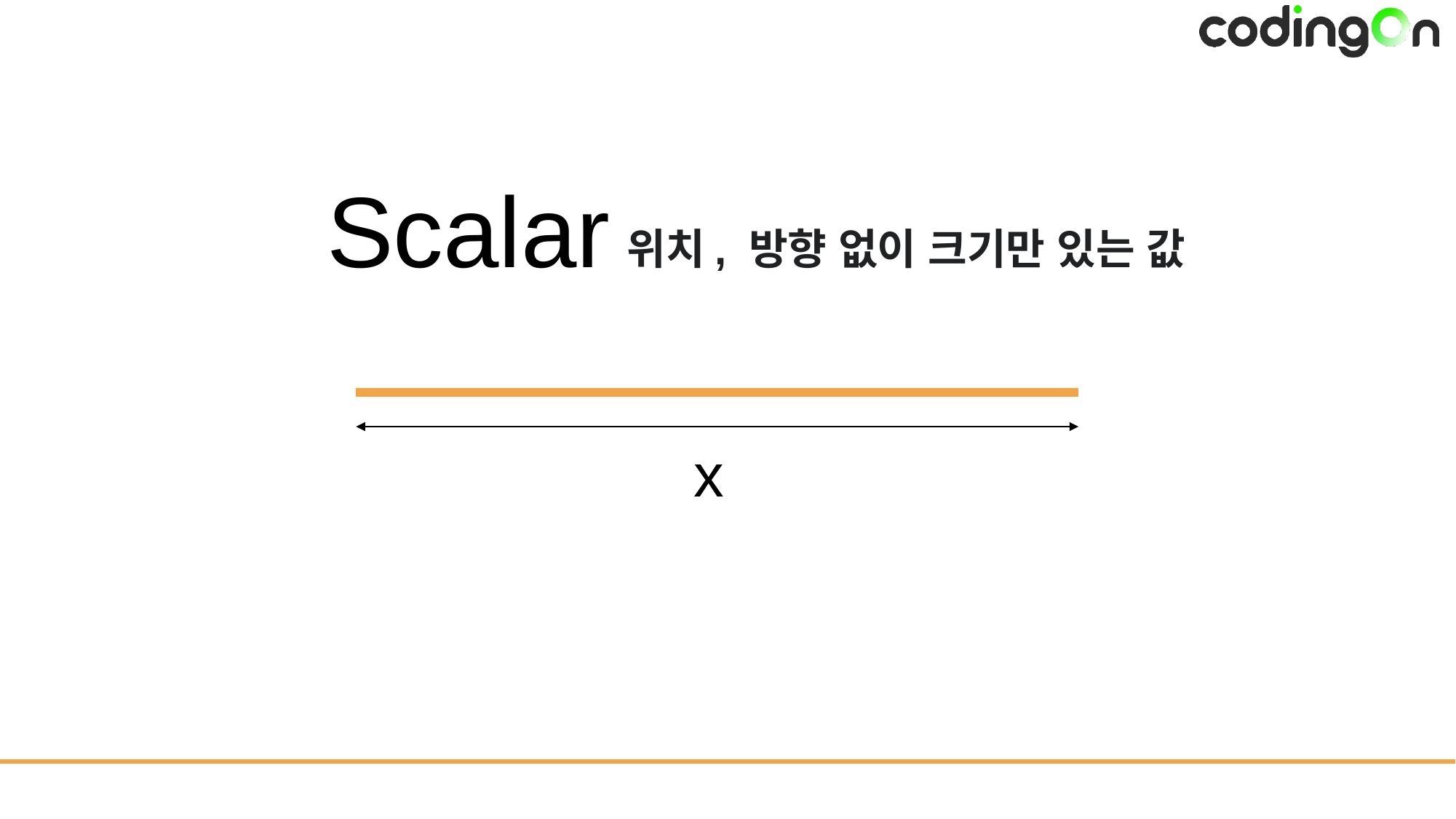

# Scalar
위치, 방향 없이 크기만 있는 값
x